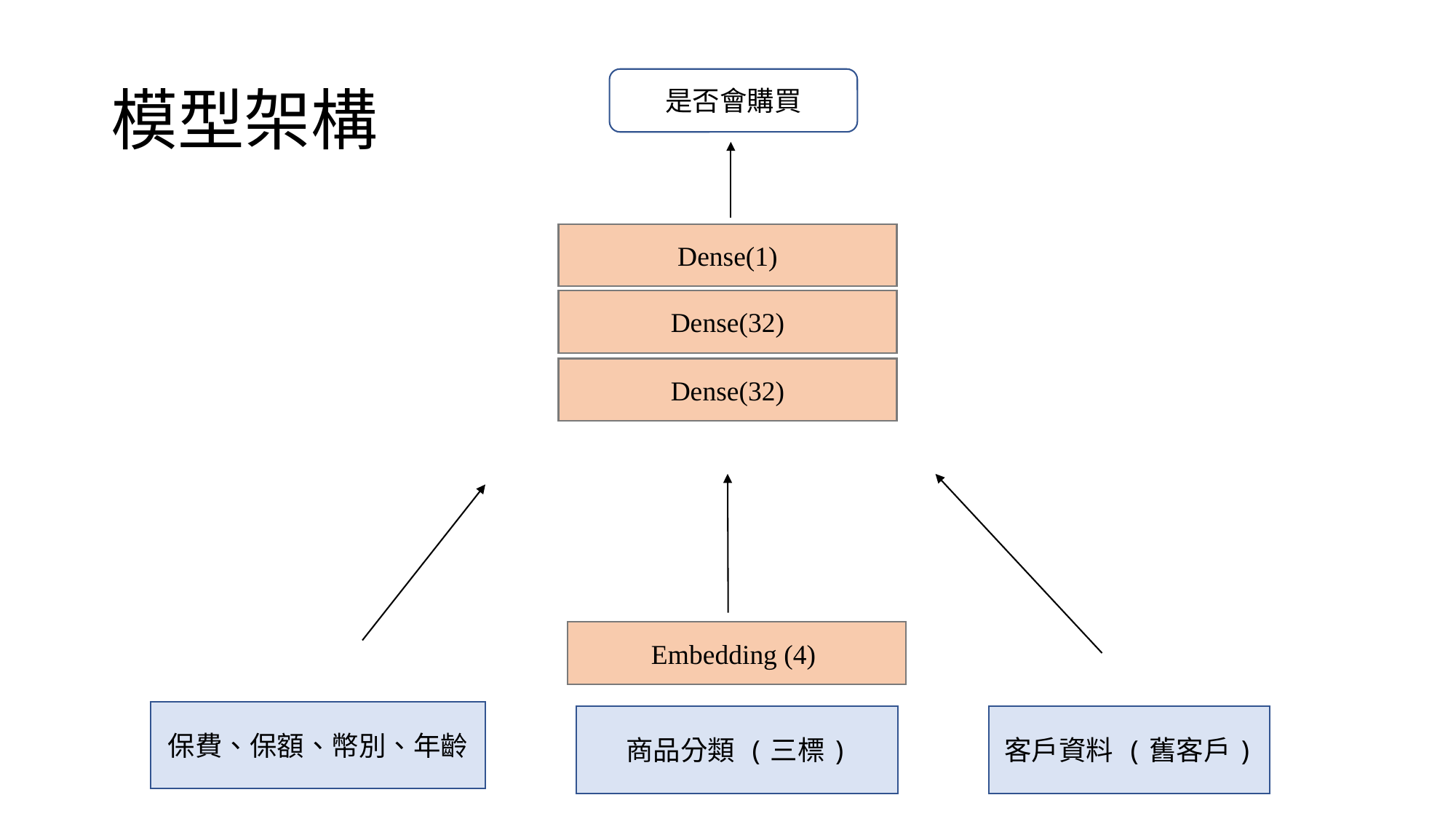

# 模型架構
是否會購買
Dense(1)
Dense(32)
Dense(32)
Embedding (4)
保費、保額、幣別、年齡
商品分類 (三標)
客戶資料 (舊客戶)